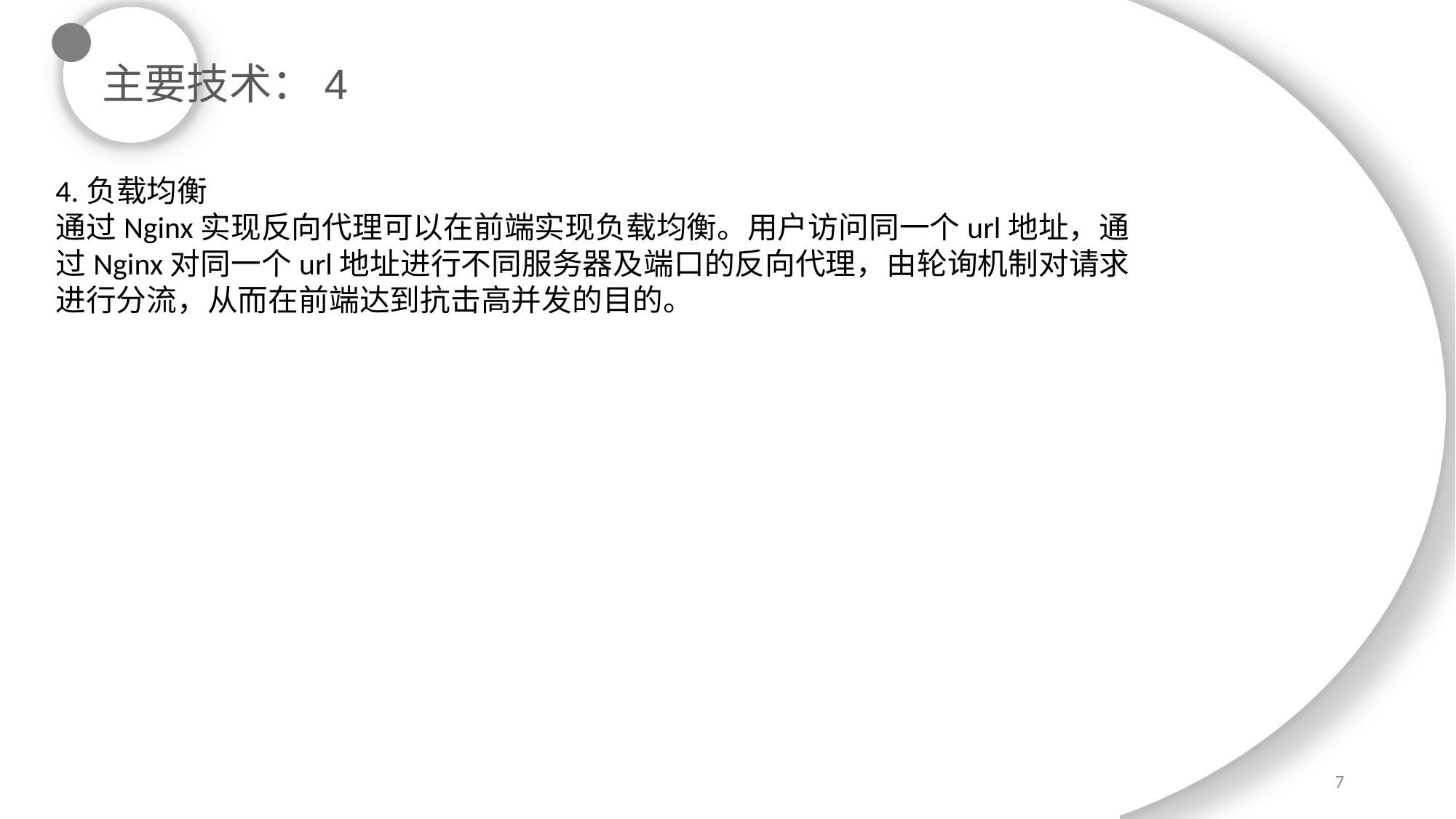

主要技术：4
4.负载均衡
通过Nginx实现反向代理可以在前端实现负载均衡。用户访问同一个url地址，通过Nginx对同一个url地址进行不同服务器及端口的反向代理，由轮询机制对请求进行分流，从而在前端达到抗击高并发的目的。
7